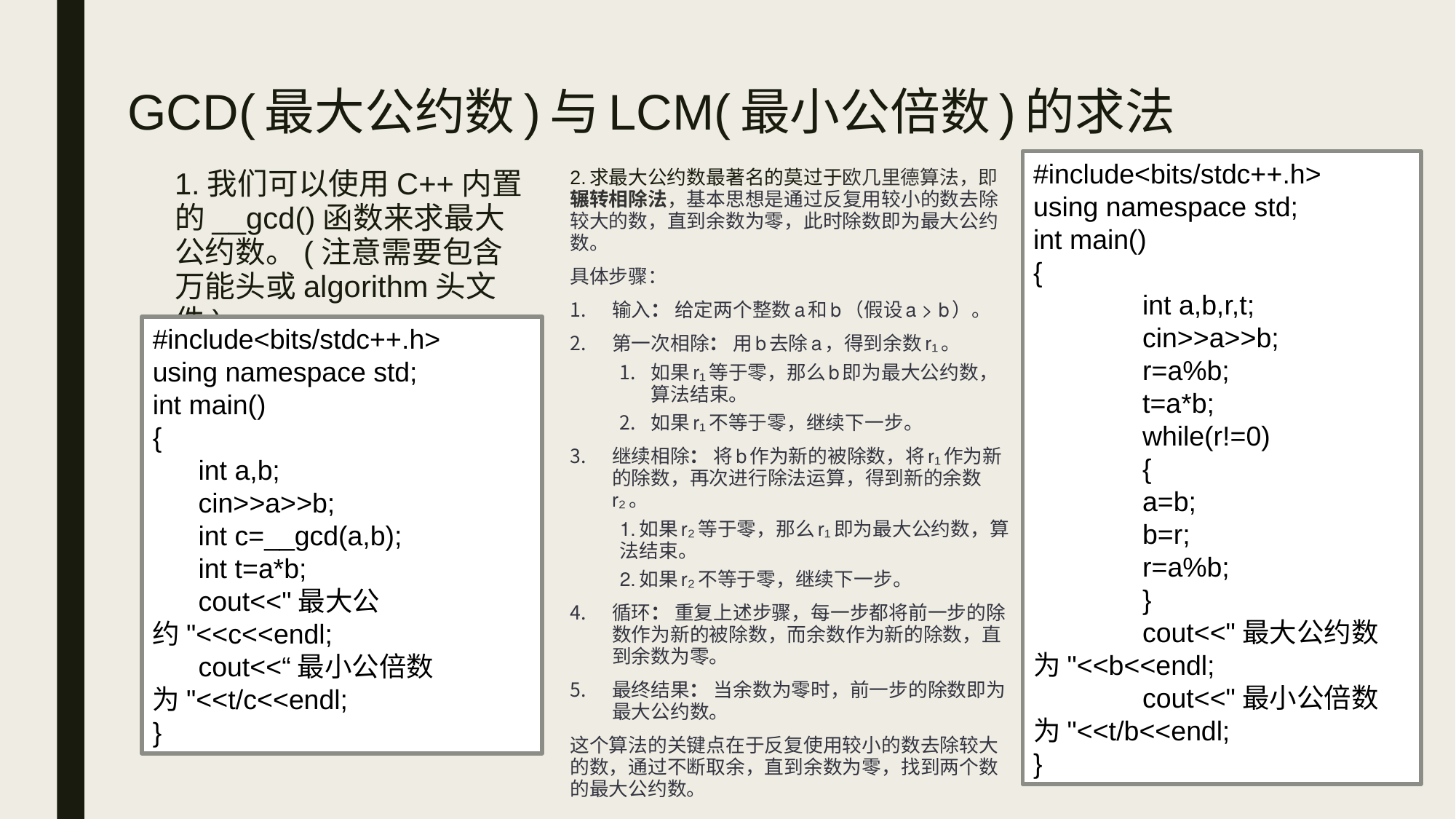

# GCD(最大公约数)与LCM(最小公倍数)的求法
#include<bits/stdc++.h>
using namespace std;
int main()
{
	int a,b,r,t;
	cin>>a>>b;
	r=a%b;
	t=a*b;
	while(r!=0)
	{
	a=b;
	b=r;
	r=a%b;
	}
	cout<<"最大公约数为"<<b<<endl;
	cout<<"最小公倍数为"<<t/b<<endl;
}
1.我们可以使用C++内置的__gcd()函数来求最大公约数。(注意需要包含万能头或algorithm头文件)

2.求最大公约数最著名的莫过于欧几里德算法，即辗转相除法，基本思想是通过反复用较小的数去除较大的数，直到余数为零，此时除数即为最大公约数。
具体步骤：
输入： 给定两个整数a和b（假设a > b）。
第一次相除： 用b去除a，得到余数r₁。
如果r₁等于零，那么b即为最大公约数，算法结束。
如果r₁不等于零，继续下一步。
继续相除： 将b作为新的被除数，将r₁作为新的除数，再次进行除法运算，得到新的余数r₂。
1.如果r₂等于零，那么r₁即为最大公约数，算法结束。
2.如果r₂不等于零，继续下一步。
循环： 重复上述步骤，每一步都将前一步的除数作为新的被除数，而余数作为新的除数，直到余数为零。
最终结果： 当余数为零时，前一步的除数即为最大公约数。
这个算法的关键点在于反复使用较小的数去除较大的数，通过不断取余，直到余数为零，找到两个数的最大公约数。

#include<bits/stdc++.h>
using namespace std;
int main()
{
      int a,b;
      cin>>a>>b;
      int c=__gcd(a,b);
      int t=a*b;
      cout<<"最大公约"<<c<<endl;
      cout<<“最小公倍数为"<<t/c<<endl;
}